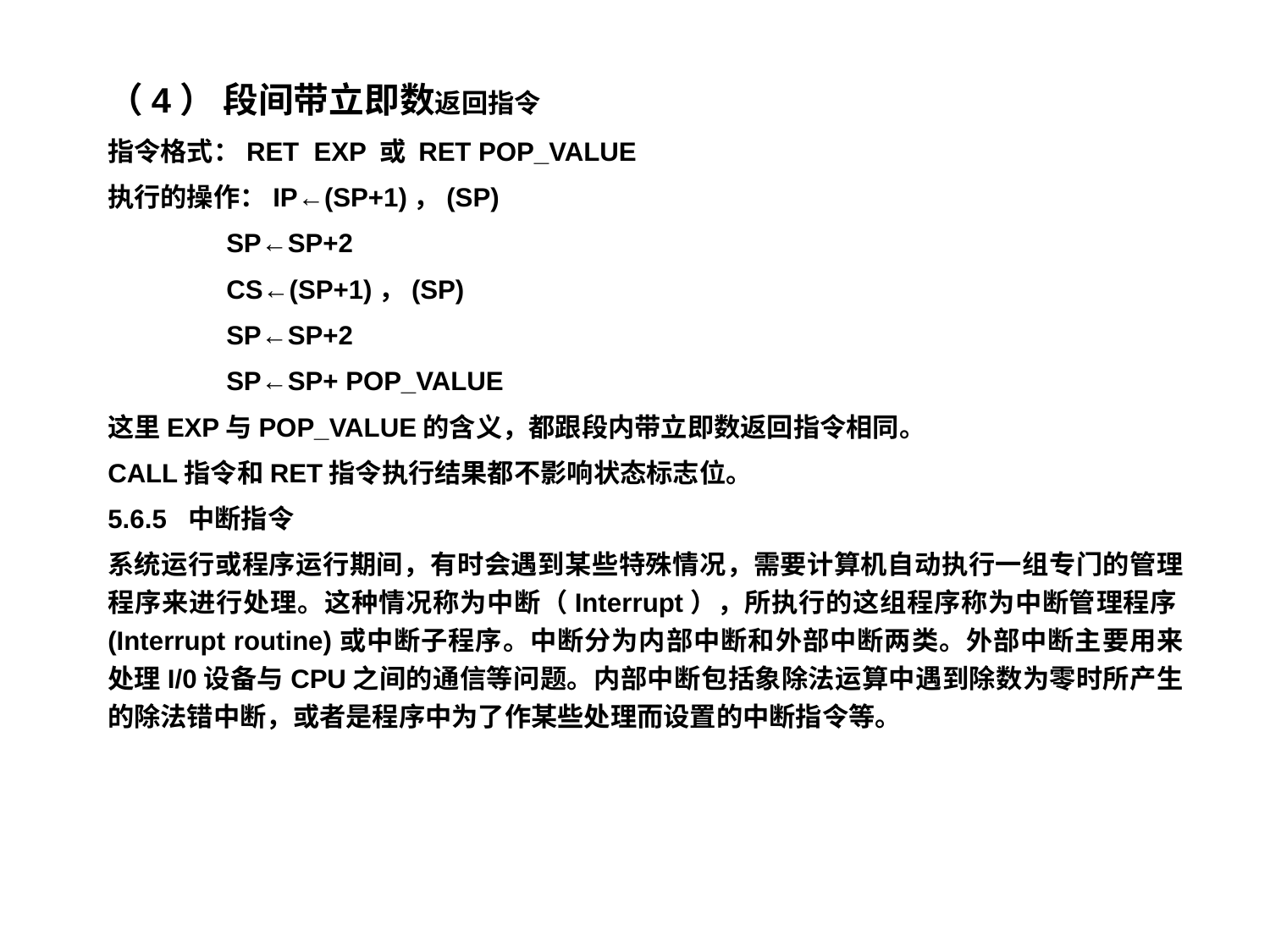

（4） 段间带立即数返回指令
指令格式：RET  EXP 或 RET POP_VALUE
执行的操作：IP←(SP+1)，(SP)
                SP←SP+2
                CS←(SP+1)，(SP)
                SP←SP+2
                SP←SP+ POP_VALUE
这里EXP与POP_VALUE的含义，都跟段内带立即数返回指令相同。
CALL指令和RET指令执行结果都不影响状态标志位。
5.6.5  中断指令
系统运行或程序运行期间，有时会遇到某些特殊情况，需要计算机自动执行一组专门的管理程序来进行处理。这种情况称为中断（Interrupt），所执行的这组程序称为中断管理程序(Interrupt routine)或中断子程序。中断分为内部中断和外部中断两类。外部中断主要用来处理I/0设备与CPU之间的通信等问题。内部中断包括象除法运算中遇到除数为零时所产生的除法错中断，或者是程序中为了作某些处理而设置的中断指令等。